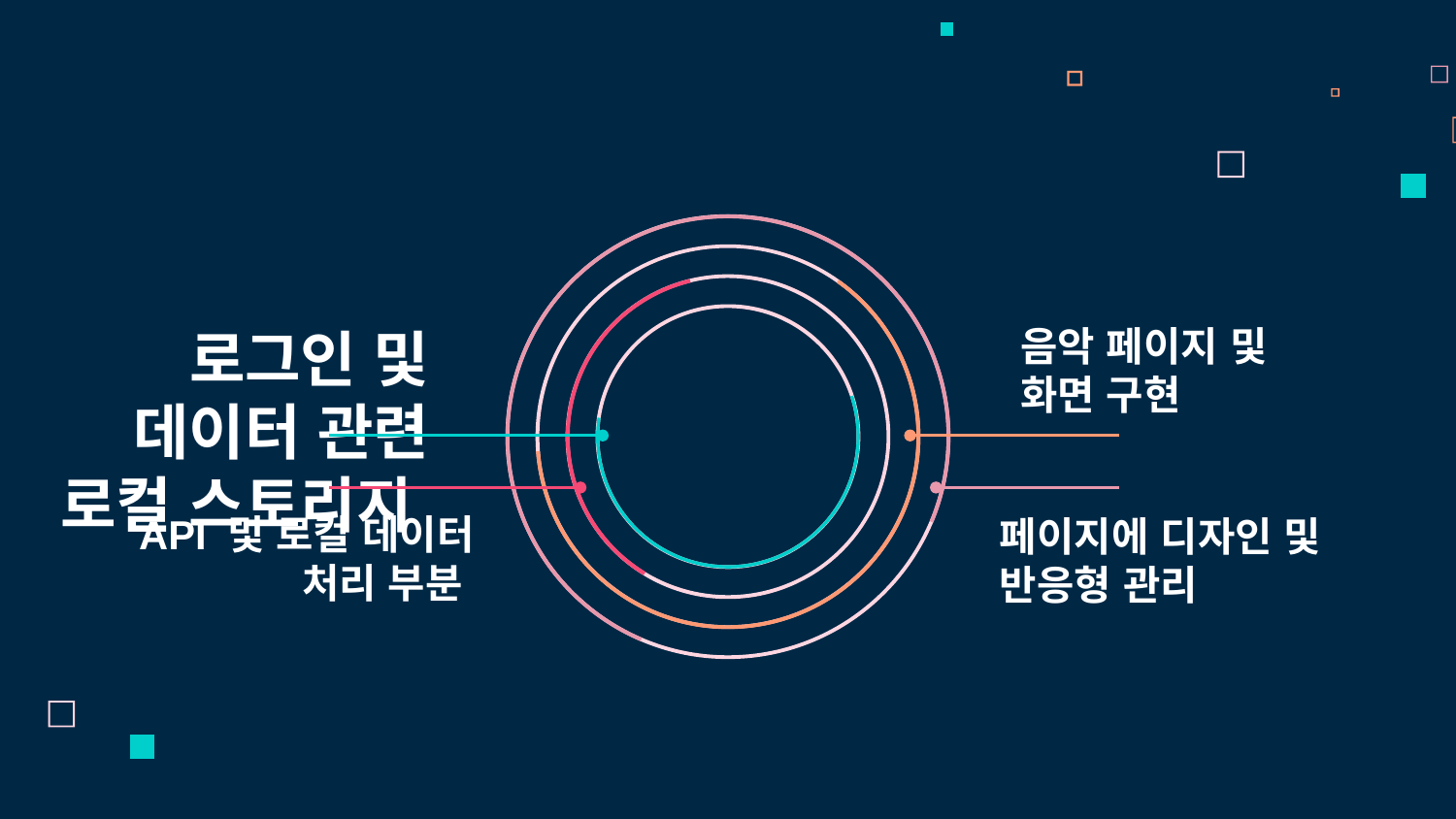

# 로그인 및 데이터 관련 로컬 스토리지
음악 페이지 및 화면 구현
API 및 로컬 데이터
 처리 부분
페이지에 디자인 및 반응형 관리